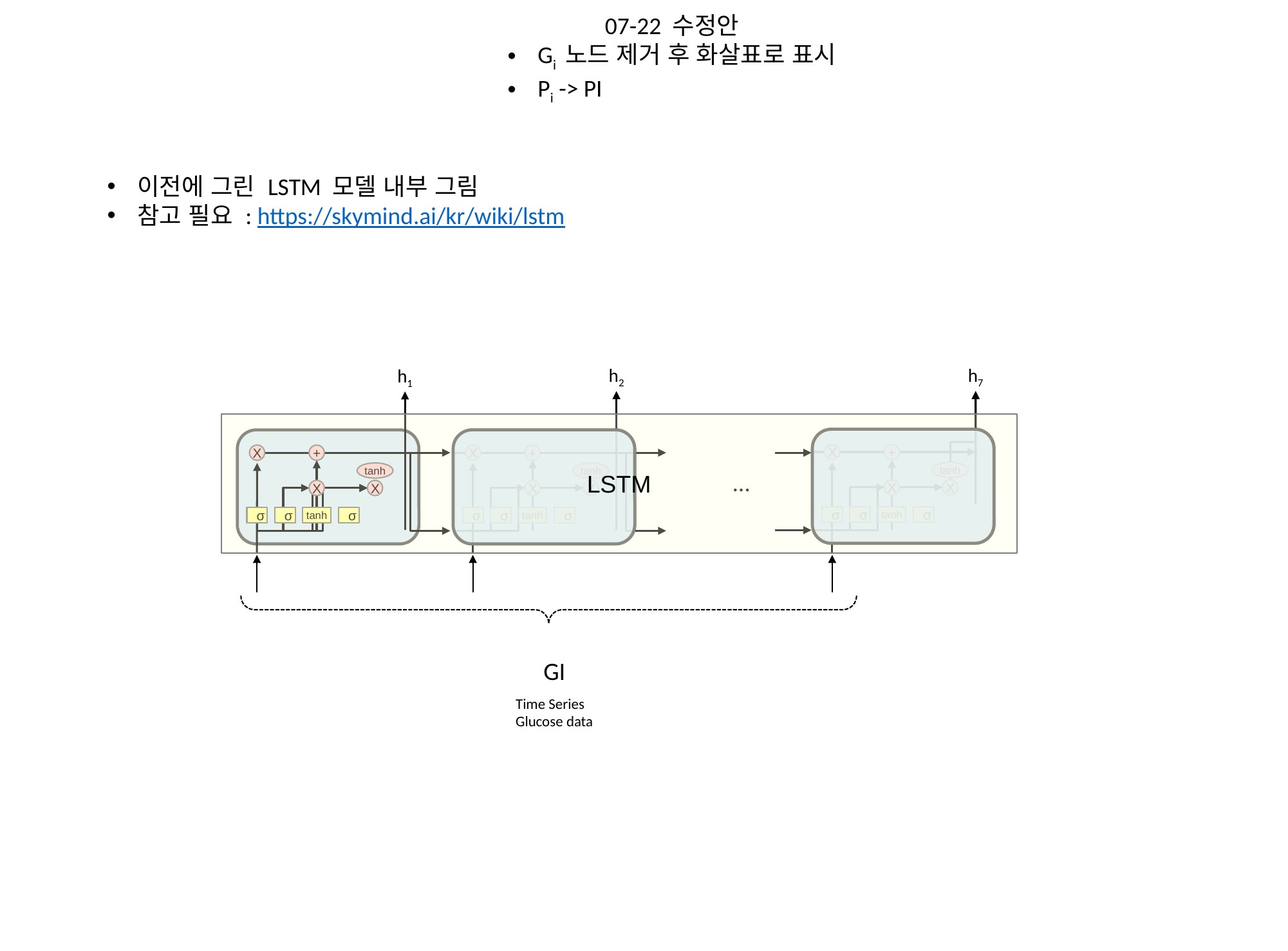

07-22 수정안
Gi 노드 제거 후 화살표로 표시
Pi -> PI
이전에 그린 LSTM 모델 내부 그림
참고 필요 : https://skymind.ai/kr/wiki/lstm

h2

X
+
tanh
X
X
σ
σ
tanh
σ
h7

X
+
tanh
X
X
σ
σ
tanh
σ
h1

X
+
tanh
X
X
σ
σ
tanh
σ
…
LSTM
GI

Time Series
Glucose data